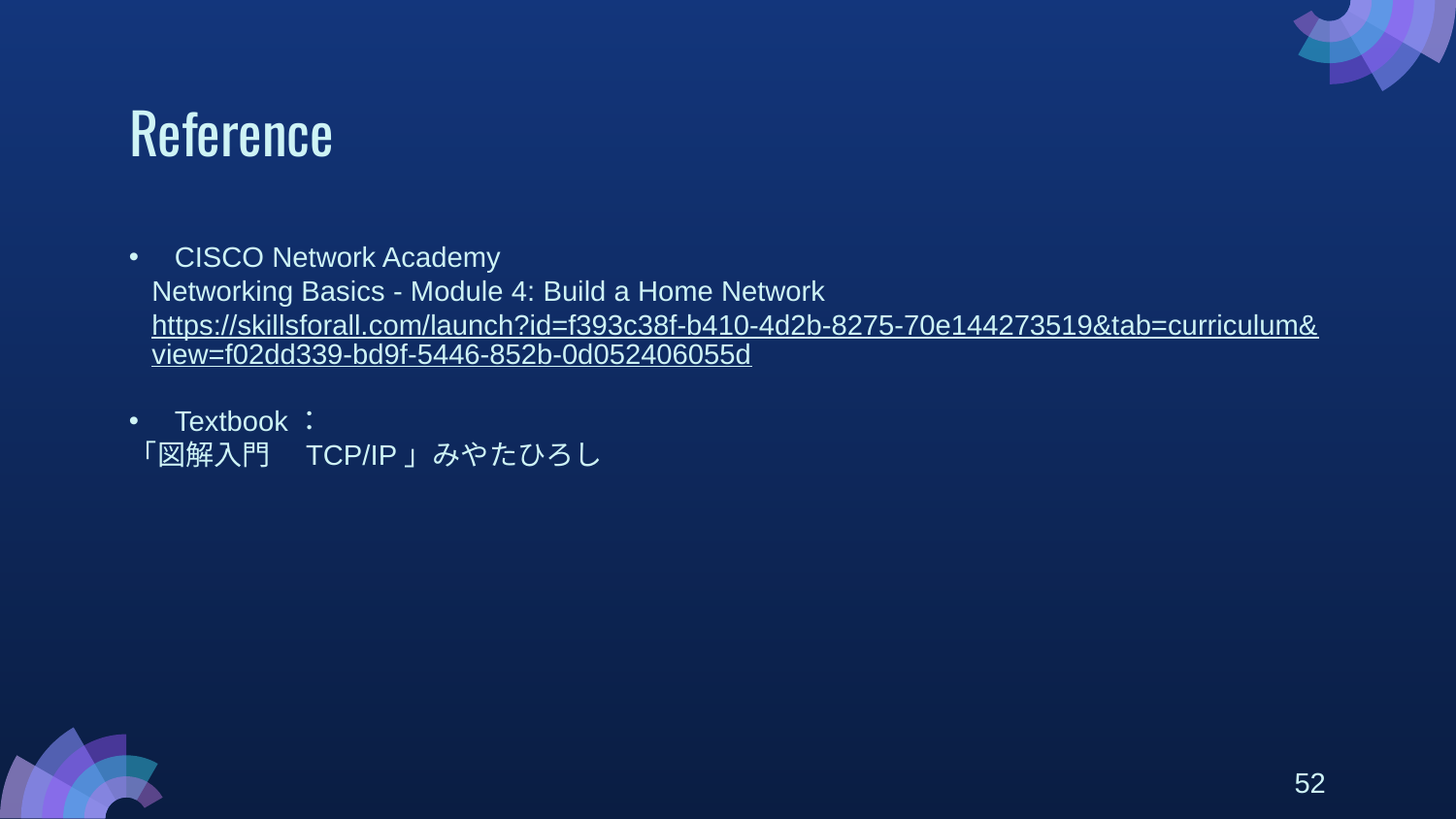

# Reference
CISCO Network Academy
Networking Basics - Module 4: Build a Home Network
https://skillsforall.com/launch?id=f393c38f-b410-4d2b-8275-70e144273519&tab=curriculum&view=f02dd339-bd9f-5446-852b-0d052406055d

Textbook：
「図解入門　TCP/IP」みやたひろし

52